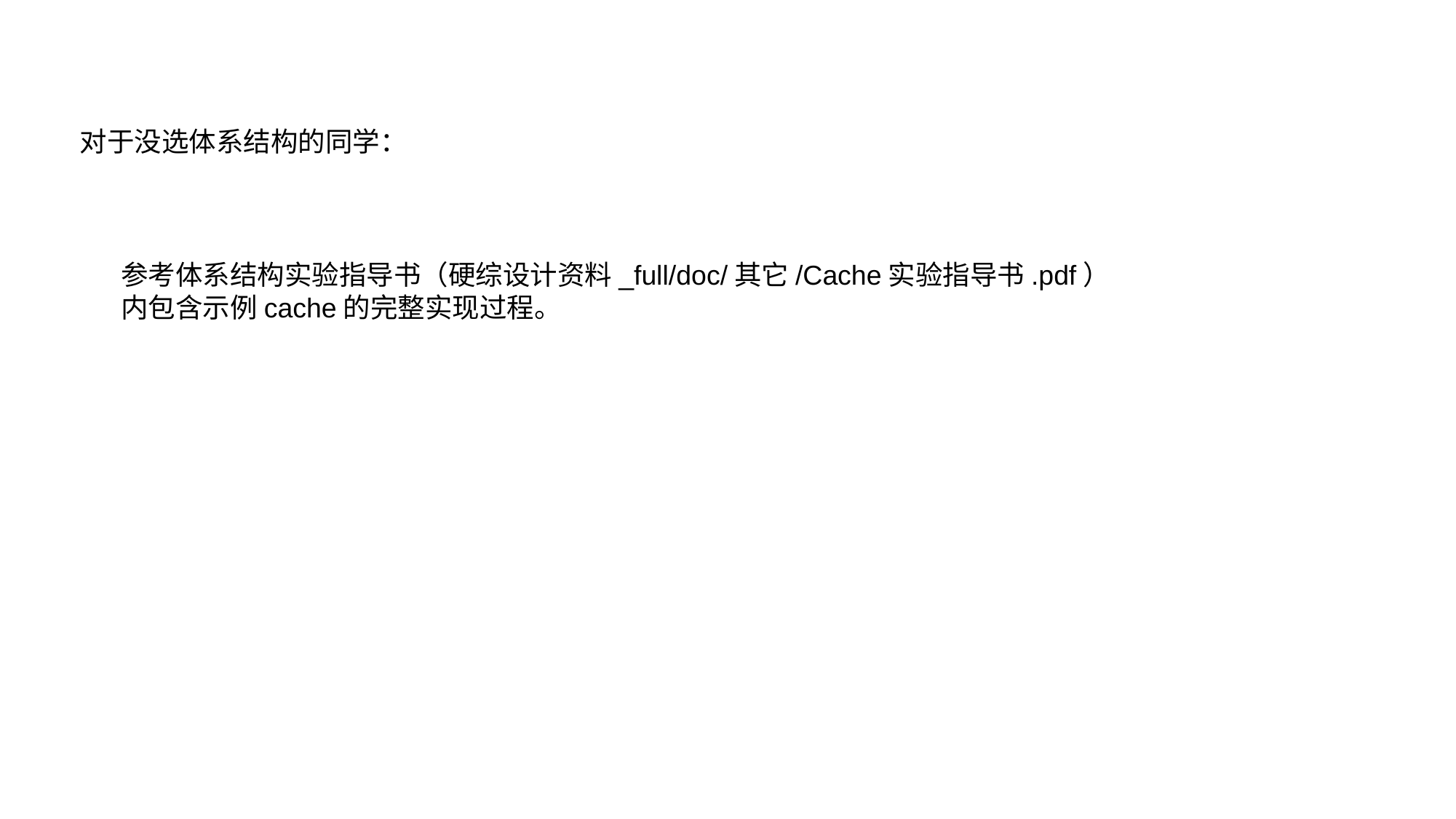

对于没选体系结构的同学：
参考体系结构实验指导书（硬综设计资料_full/doc/其它/Cache实验指导书.pdf）
内包含示例cache的完整实现过程。